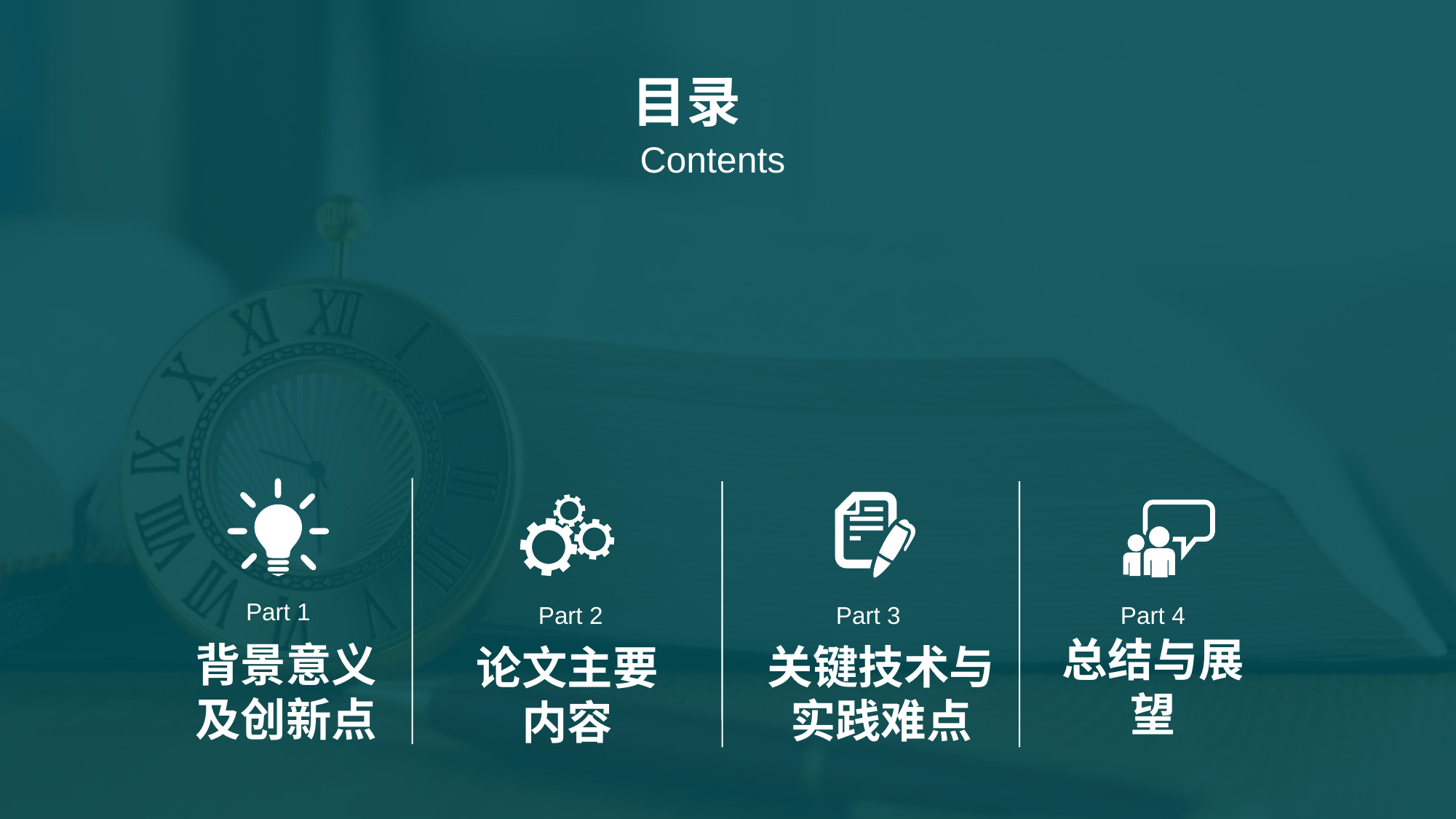

目录
Contents

Part 1
Part 2
Part 3
Part 4
总结与展望
背景意义及创新点
关键技术与实践难点
论文主要内容